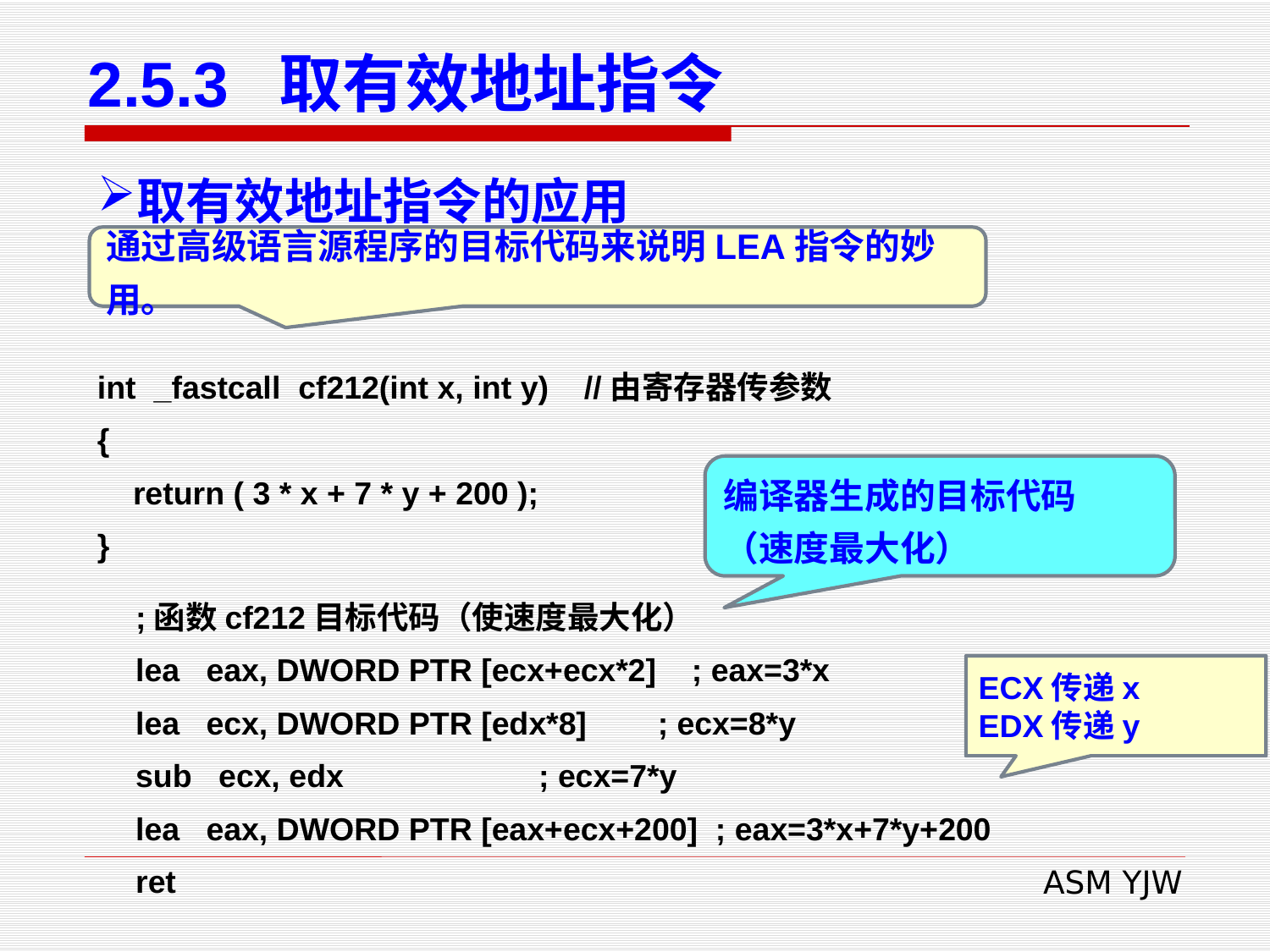

# 2.5.3  取有效地址指令
取有效地址指令的应用
通过高级语言源程序的目标代码来说明LEA指令的妙用。
int  _fastcall  cf212(int x, int y)    //由寄存器传参数
{
    return ( 3 * x + 7 * y + 200 );
}
编译器生成的目标代码
（速度最大化）
    ;函数cf212目标代码（使速度最大化）
    lea   eax, DWORD PTR [ecx+ecx*2]    ; eax=3*x
    lea   ecx, DWORD PTR [edx*8]        ; ecx=8*y
    sub   ecx, edx                      ; ecx=7*y
    lea   eax, DWORD PTR [eax+ecx+200]  ; eax=3*x+7*y+200
    ret
ECX传递x
EDX传递y